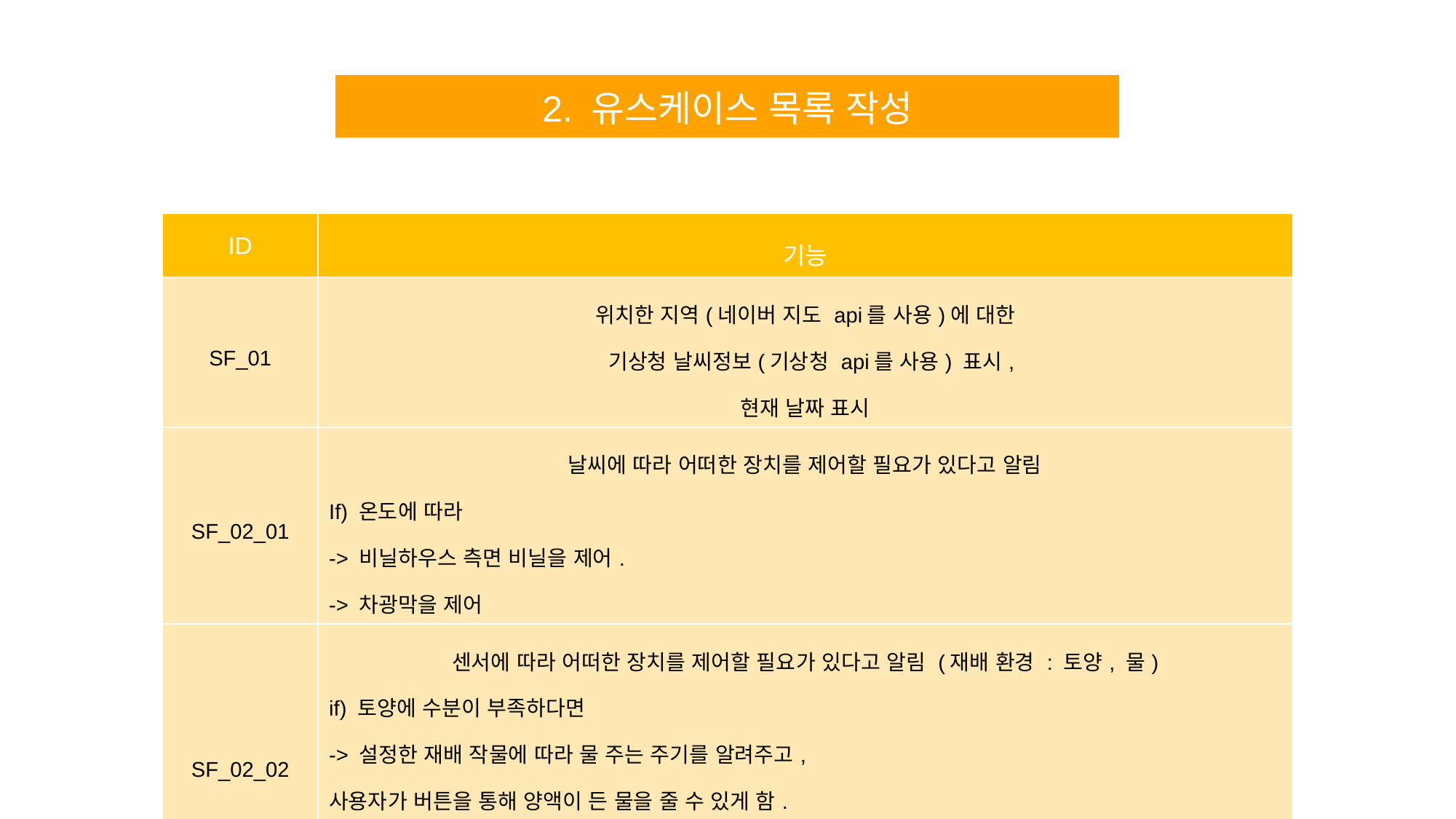

| 2. 유스케이스 목록 작성 |
| --- |
| ID | 기능 |
| --- | --- |
| SF\_01 | 위치한 지역(네이버 지도 api를 사용)에 대한 기상청 날씨정보(기상청 api를 사용) 표시, 현재 날짜 표시 |
| SF\_02\_01 | 날씨에 따라 어떠한 장치를 제어할 필요가 있다고 알림 If) 온도에 따라 -> 비닐하우스 측면 비닐을 제어. -> 차광막을 제어 |
| SF\_02\_02 | 센서에 따라 어떠한 장치를 제어할 필요가 있다고 알림 (재배 환경 : 토양, 물) if) 토양에 수분이 부족하다면 -> 설정한 재배 작물에 따라 물 주는 주기를 알려주고, 사용자가 버튼을 통해 양액이 든 물을 줄 수 있게 함. //-> 물탱크에 물이 부족한 상태라면 물 주는 버튼이 비활성화 되고, alert 한다. |